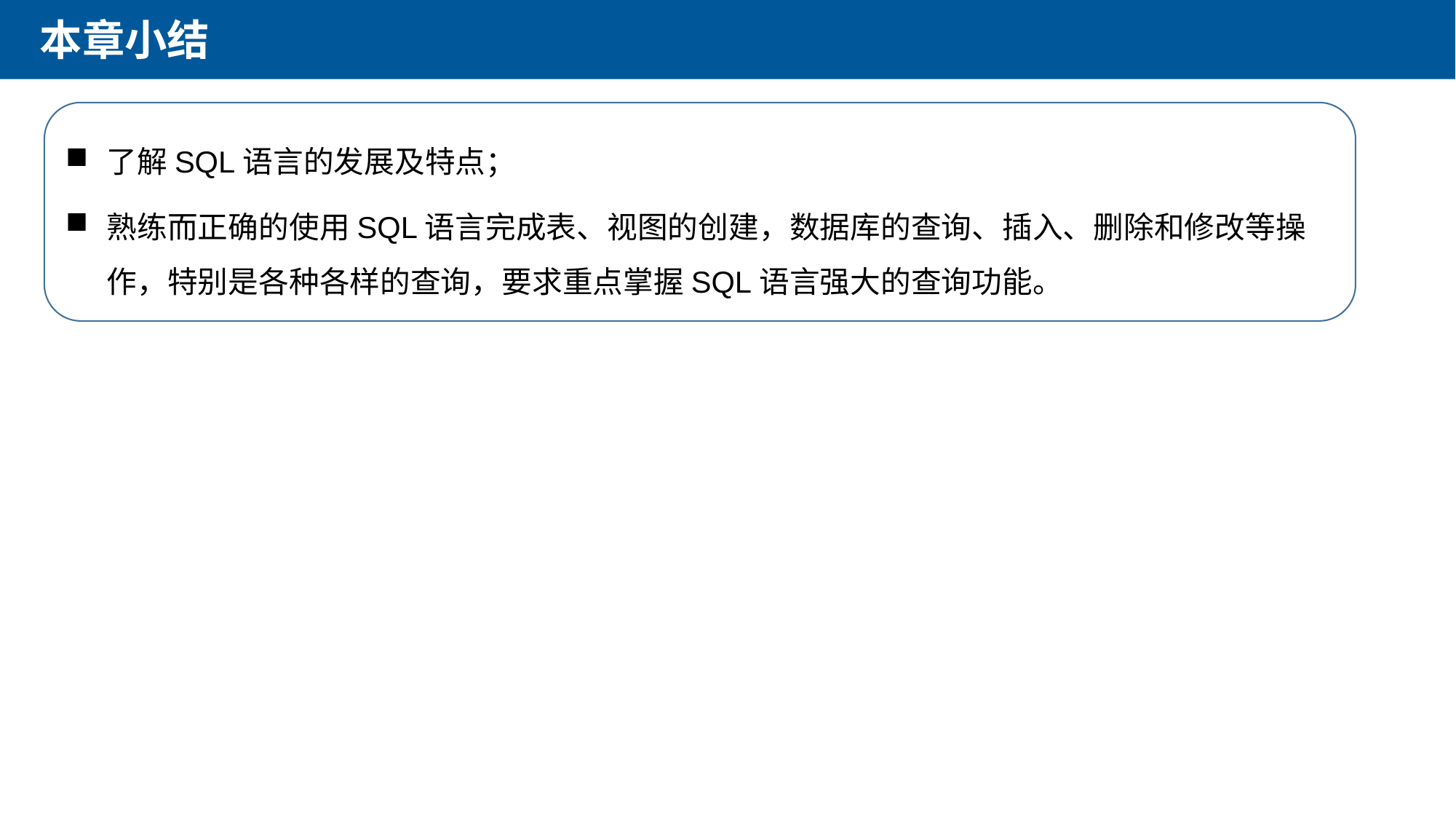

本章小结
了解SQL语言的发展及特点；
熟练而正确的使用SQL语言完成表、视图的创建，数据库的查询、插入、删除和修改等操作，特别是各种各样的查询，要求重点掌握SQL语言强大的查询功能。